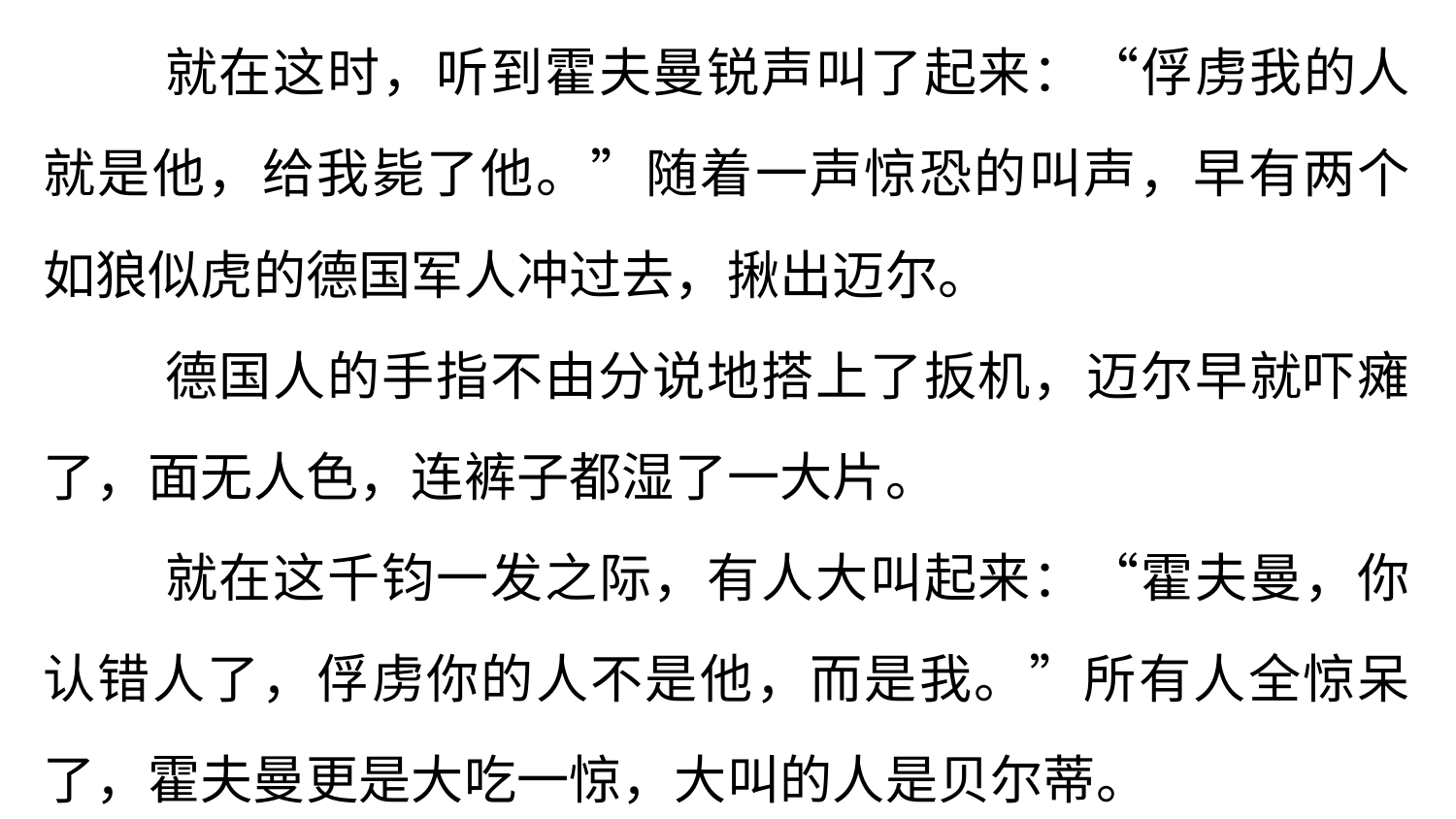

就在这时，听到霍夫曼锐声叫了起来：“俘虏我的人就是他，给我毙了他。”随着一声惊恐的叫声，早有两个如狼似虎的德国军人冲过去，揪出迈尔。
        德国人的手指不由分说地搭上了扳机，迈尔早就吓瘫了，面无人色，连裤子都湿了一大片。
        就在这千钧一发之际，有人大叫起来：“霍夫曼，你认错人了，俘虏你的人不是他，而是我。”所有人全惊呆了，霍夫曼更是大吃一惊，大叫的人是贝尔蒂。